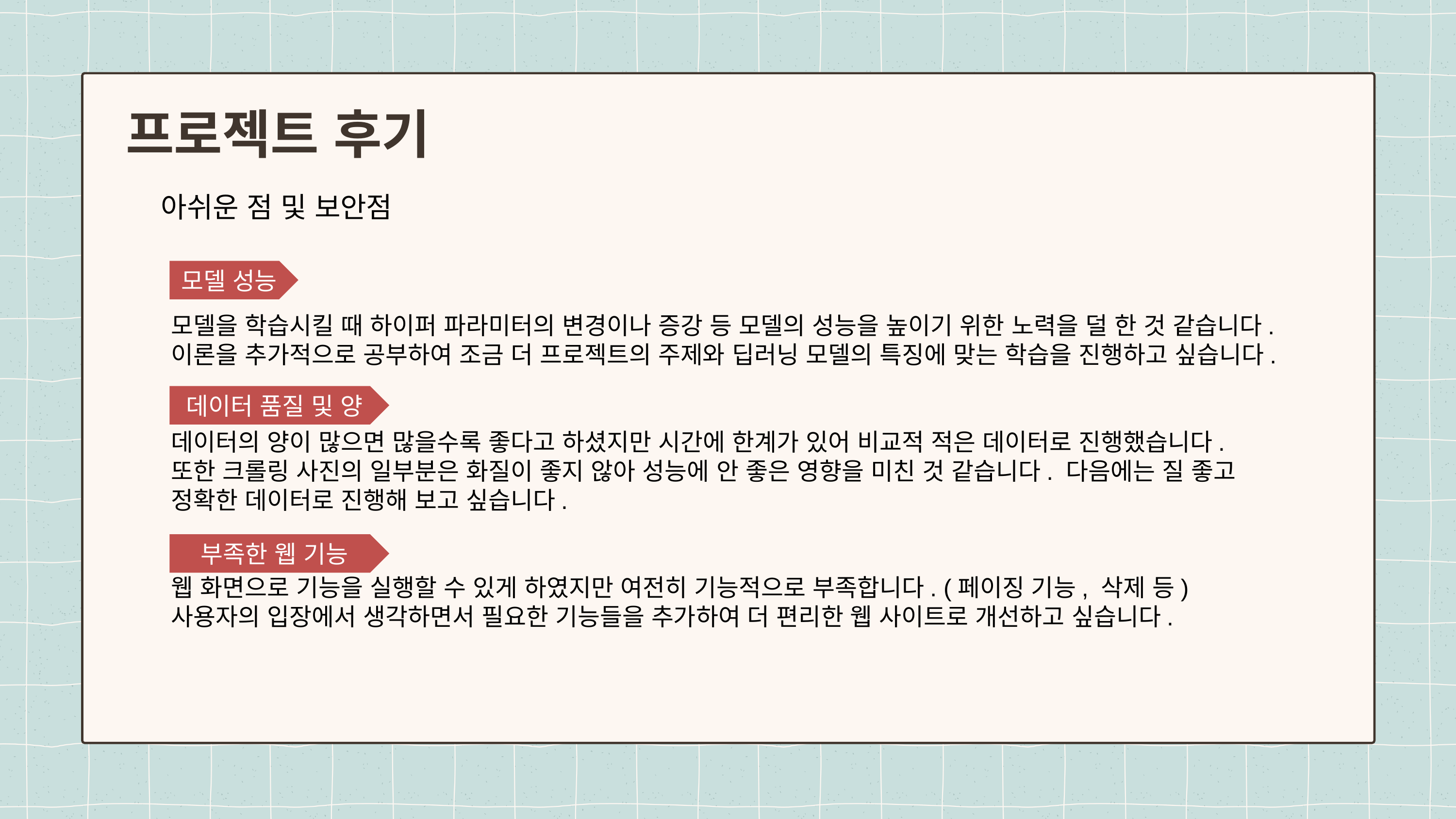

프로젝트 후기
아쉬운 점 및 보안점
모델 성능
모델을 학습시킬 때 하이퍼 파라미터의 변경이나 증강 등 모델의 성능을 높이기 위한 노력을 덜 한 것 같습니다.
이론을 추가적으로 공부하여 조금 더 프로젝트의 주제와 딥러닝 모델의 특징에 맞는 학습을 진행하고 싶습니다.

데이터의 양이 많으면 많을수록 좋다고 하셨지만 시간에 한계가 있어 비교적 적은 데이터로 진행했습니다. 또한 크롤링 사진의 일부분은 화질이 좋지 않아 성능에 안 좋은 영향을 미친 것 같습니다. 다음에는 질 좋고 정확한 데이터로 진행해 보고 싶습니다.

웹 화면으로 기능을 실행할 수 있게 하였지만 여전히 기능적으로 부족합니다. (페이징 기능, 삭제 등)
사용자의 입장에서 생각하면서 필요한 기능들을 추가하여 더 편리한 웹 사이트로 개선하고 싶습니다.
데이터 품질 및 양
부족한 웹 기능